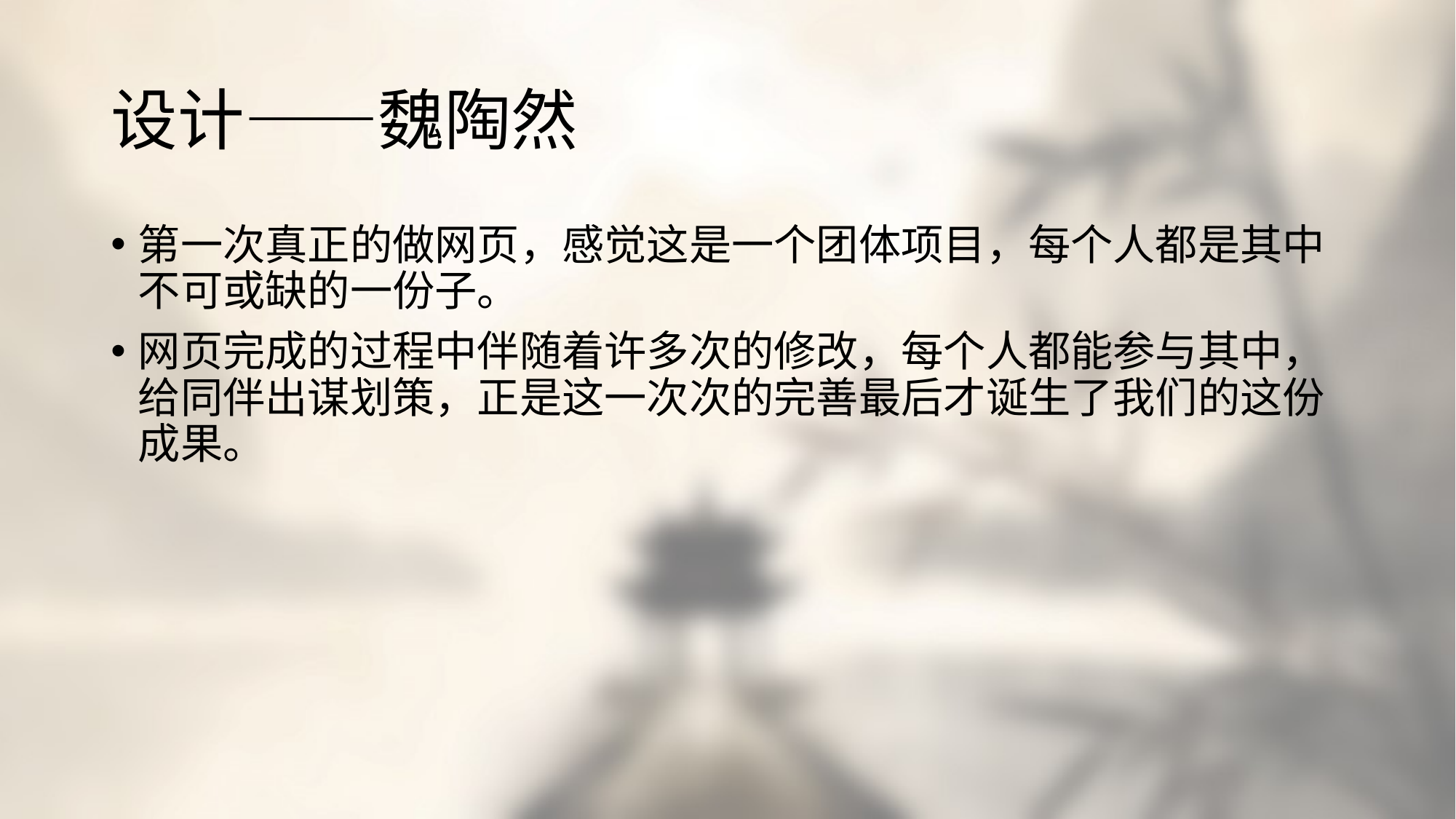

# 设计——魏陶然
第一次真正的做网页，感觉这是一个团体项目，每个人都是其中不可或缺的一份子。
网页完成的过程中伴随着许多次的修改，每个人都能参与其中，给同伴出谋划策，正是这一次次的完善最后才诞生了我们的这份成果。